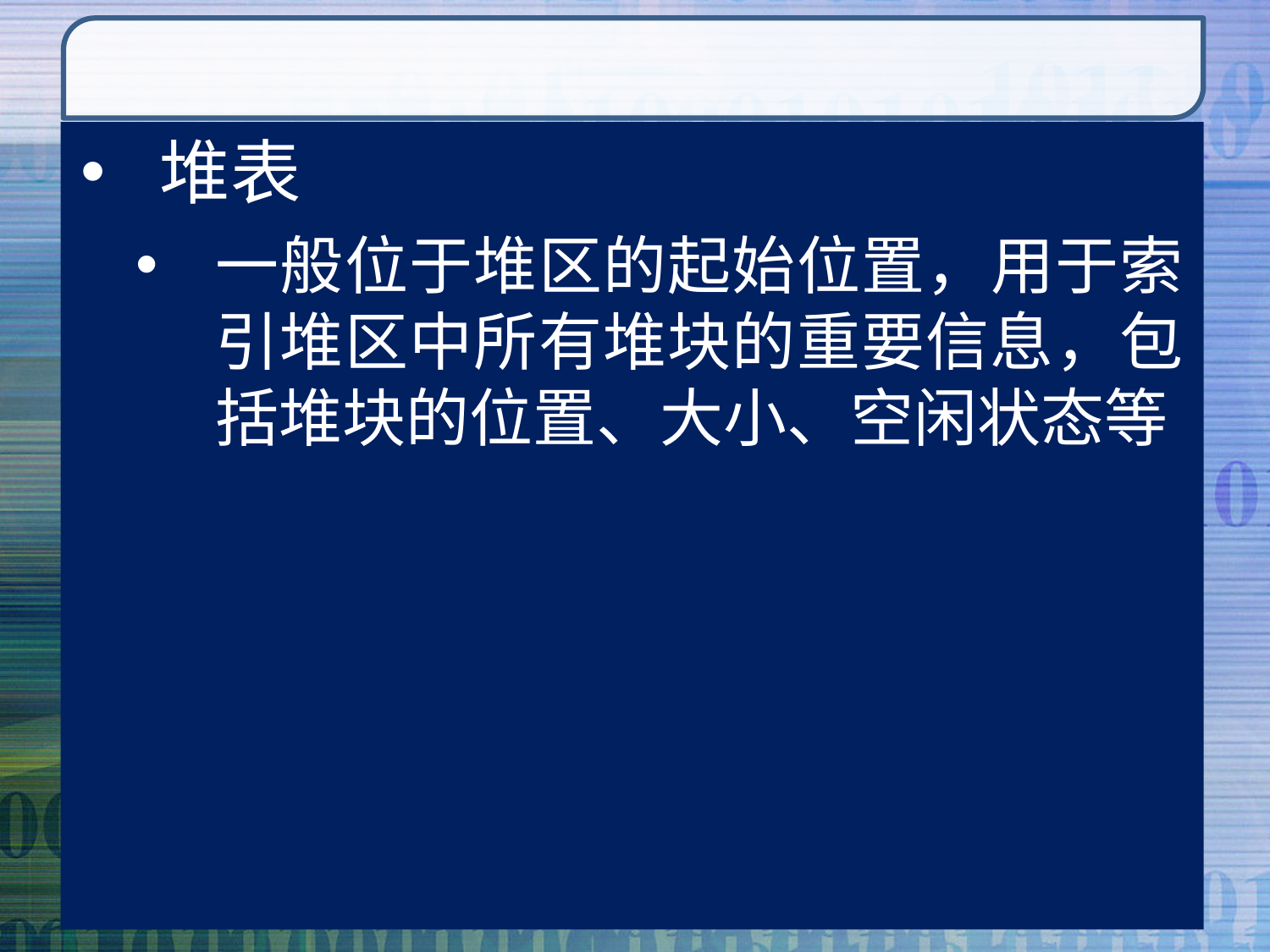

#
堆表
一般位于堆区的起始位置，用于索引堆区中所有堆块的重要信息，包括堆块的位置、大小、空闲状态等